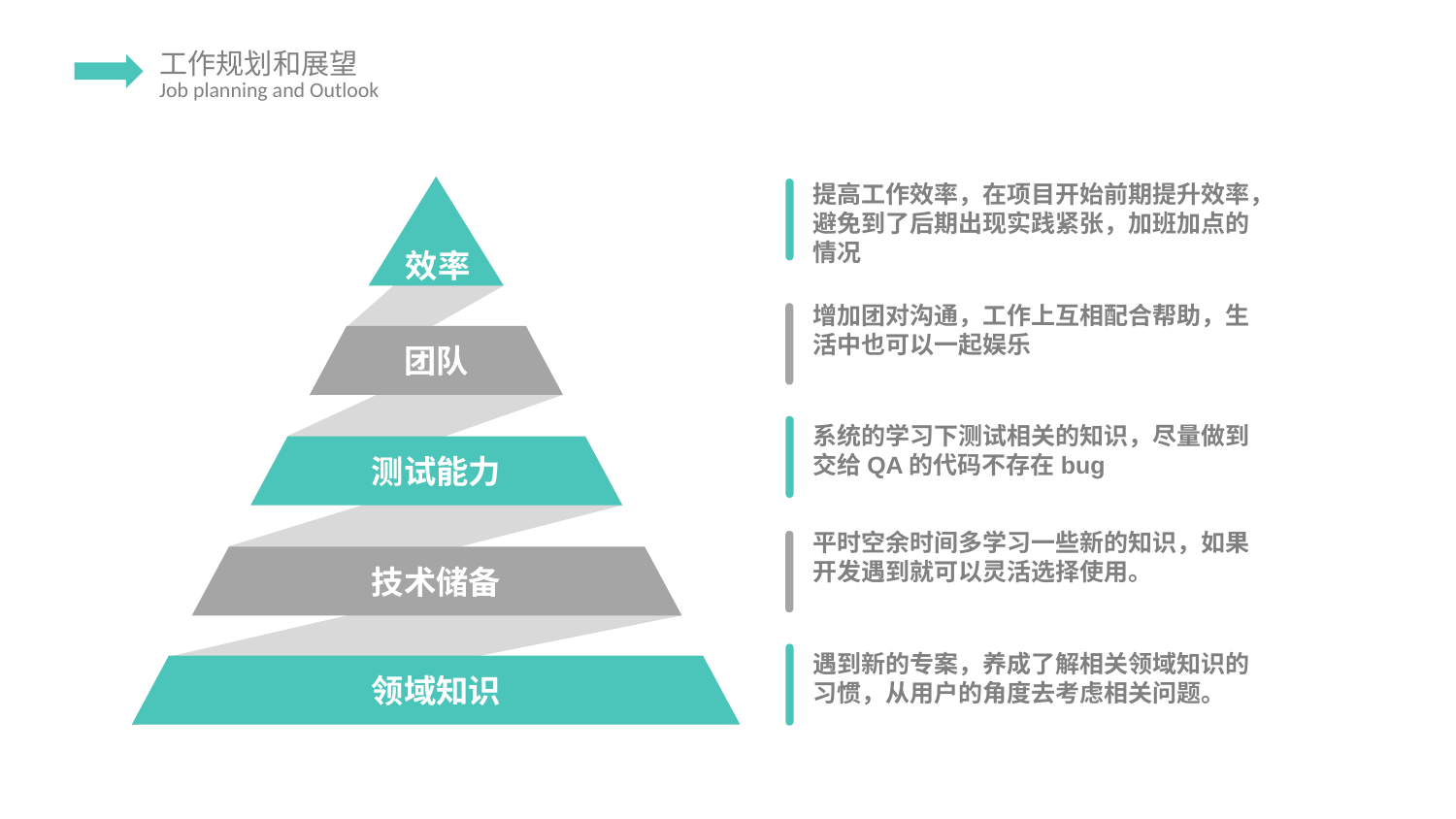

效率
提高工作效率，在项目开始前期提升效率，避免到了后期出现实践紧张，加班加点的情况

增加团对沟通，工作上互相配合帮助，生活中也可以一起娱乐

团队

系统的学习下测试相关的知识，尽量做到交给QA的代码不存在bug

测试能力

平时空余时间多学习一些新的知识，如果开发遇到就可以灵活选择使用。

技术储备

遇到新的专案，养成了解相关领域知识的习惯，从用户的角度去考虑相关问题。

领域知识